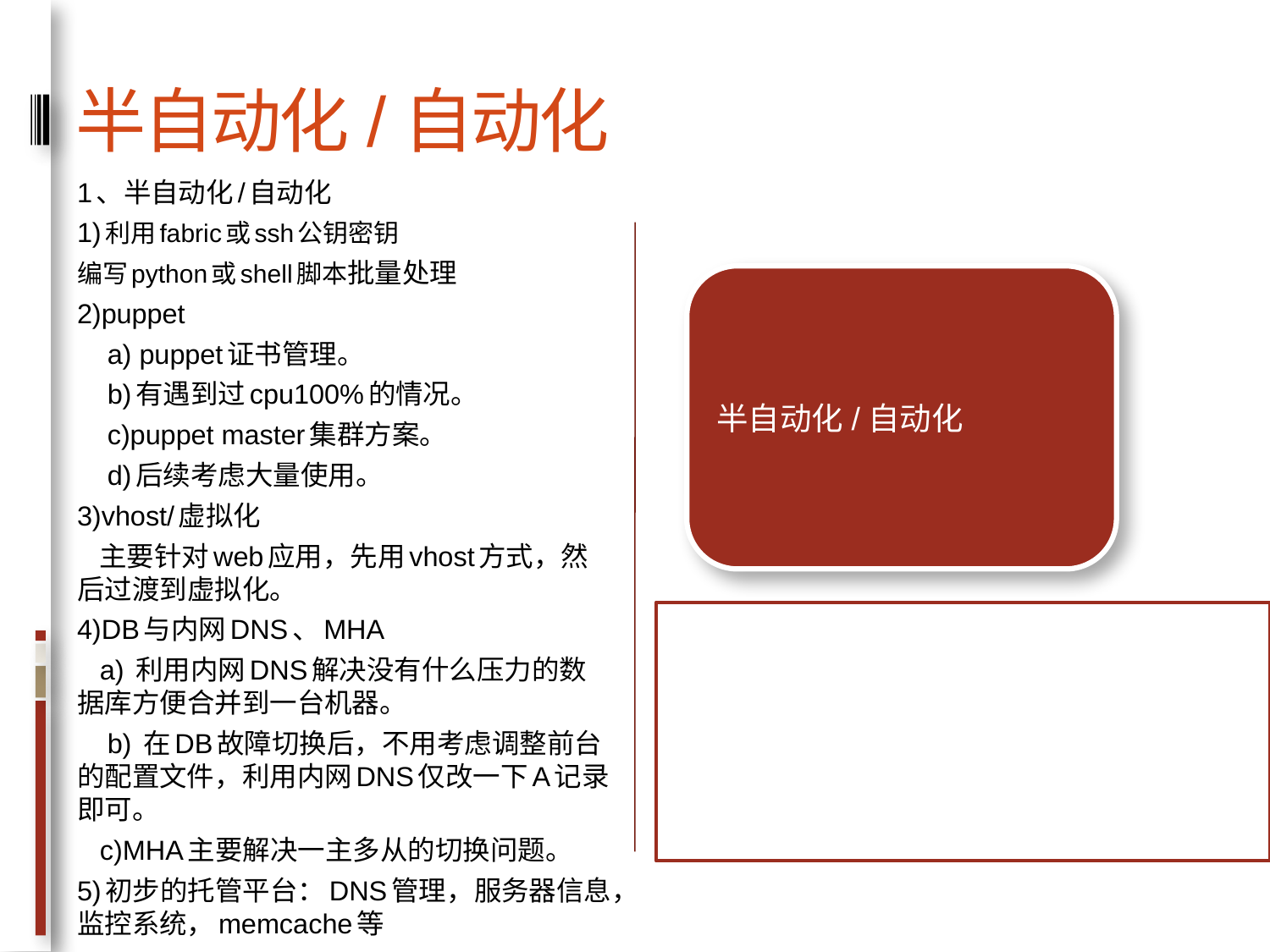

# 半自动化/自动化
1、半自动化/自动化
1)利用fabric或ssh公钥密钥
编写python或shell脚本批量处理
2)puppet
    a) puppet证书管理。
    b)有遇到过cpu100%的情况。
    c)puppet master集群方案。
    d)后续考虑大量使用。
3)vhost/虚拟化
   主要针对web应用，先用vhost方式，然后过渡到虚拟化。
4)DB与内网DNS、MHA
   a) 利用内网DNS解决没有什么压力的数据库方便合并到一台机器。
    b) 在DB故障切换后，不用考虑调整前台的配置文件，利用内网DNS仅改一下A记录即可。
   c)MHA主要解决一主多从的切换问题。
5)初步的托管平台：DNS管理，服务器信息，监控系统，memcache等
半自动化/自动化